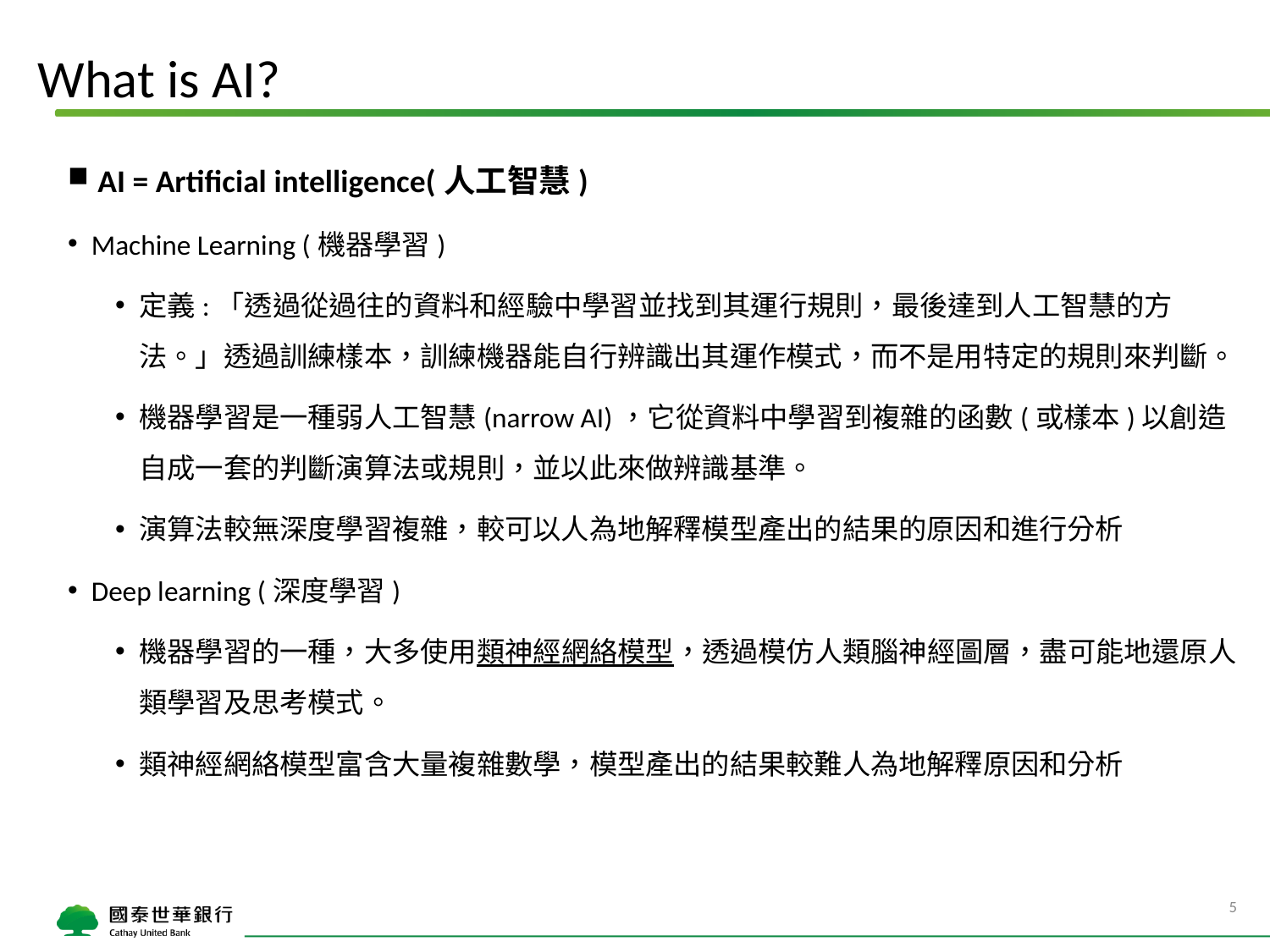

# What is AI?
 AI = Artificial intelligence(人工智慧)
Machine Learning (機器學習)
定義:「透過從過往的資料和經驗中學習並找到其運行規則，最後達到人工智慧的方法。」透過訓練樣本，訓練機器能自行辨識出其運作模式，而不是用特定的規則來判斷。
機器學習是一種弱人工智慧(narrow AI)，它從資料中學習到複雜的函數(或樣本)以創造自成一套的判斷演算法或規則，並以此來做辨識基準。
演算法較無深度學習複雜，較可以人為地解釋模型產出的結果的原因和進行分析
Deep learning (深度學習)
機器學習的一種，大多使用類神經網絡模型，透過模仿人類腦神經圖層，盡可能地還原人類學習及思考模式。
類神經網絡模型富含大量複雜數學，模型產出的結果較難人為地解釋原因和分析
5